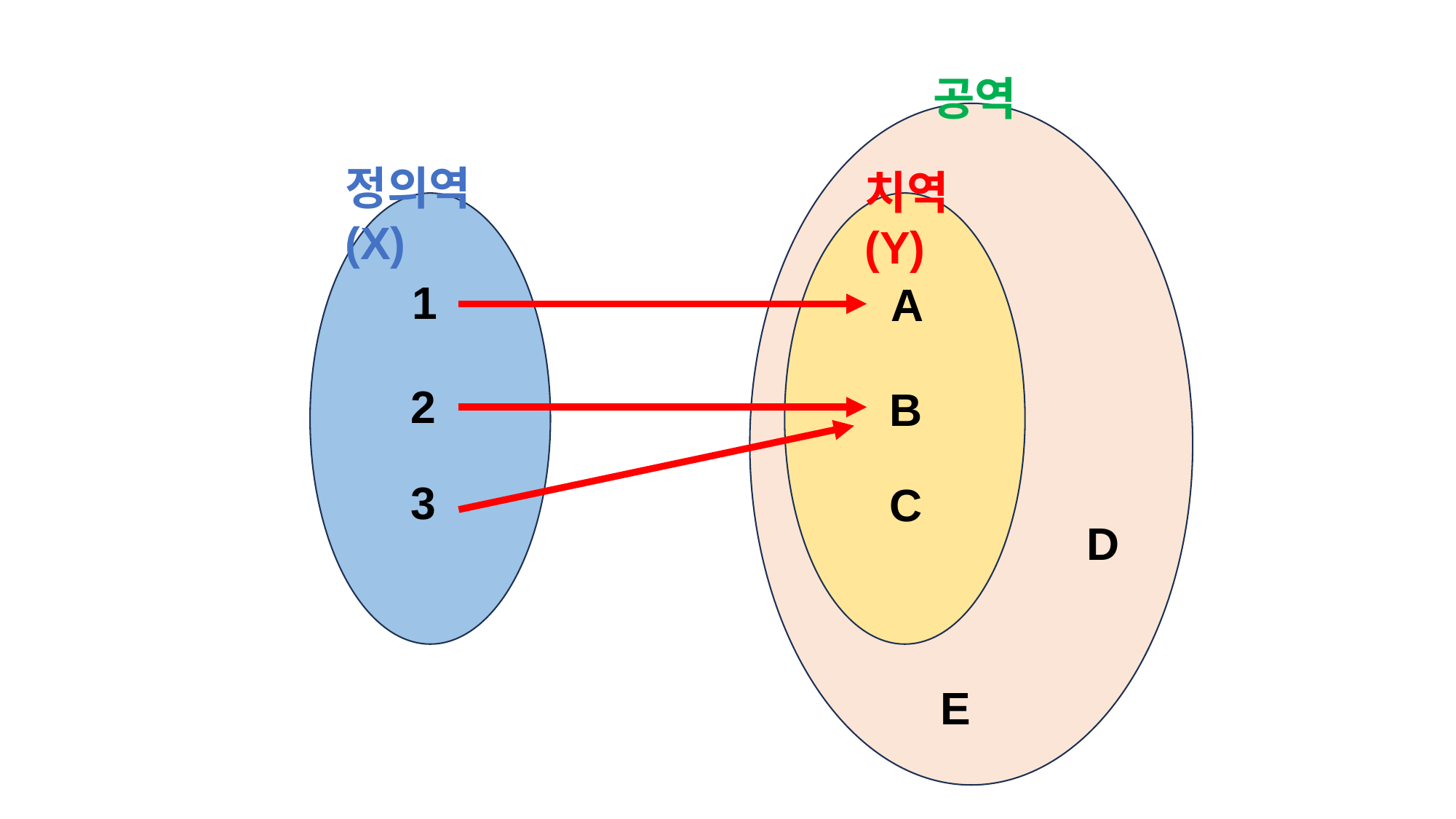

공역

정의역(X)
치역(Y)

1
A
2
B
3
C
D
E